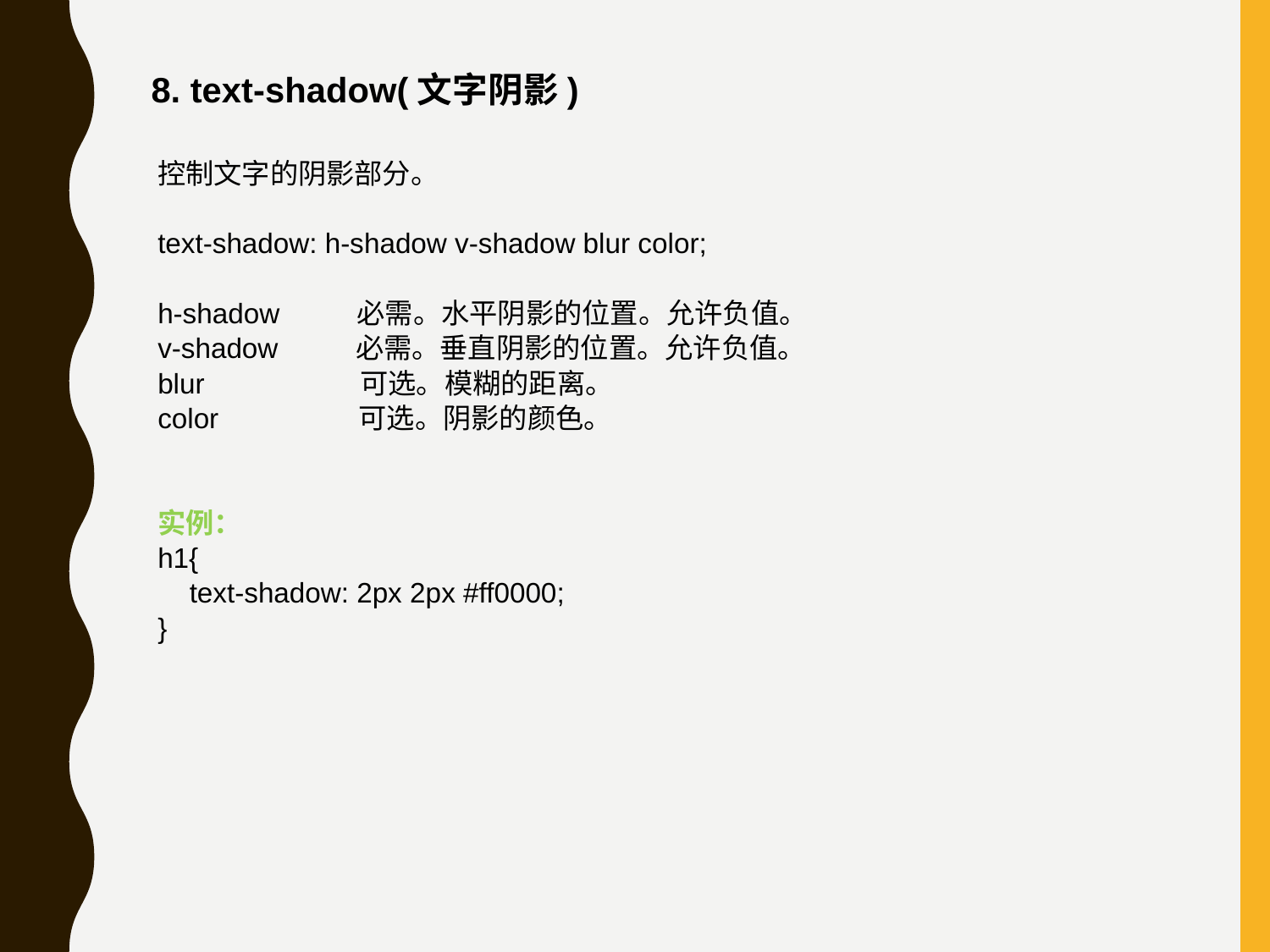

8. text-shadow(文字阴影)
控制文字的阴影部分。

text-shadow: h-shadow v-shadow blur color;

h-shadow         必需。水平阴影的位置。允许负值。
v-shadow         必需。垂直阴影的位置。允许负值。
blur                   可选。模糊的距离。
color                 可选。阴影的颜色。

实例：
h1{
	text-shadow: 2px 2px #ff0000;
}